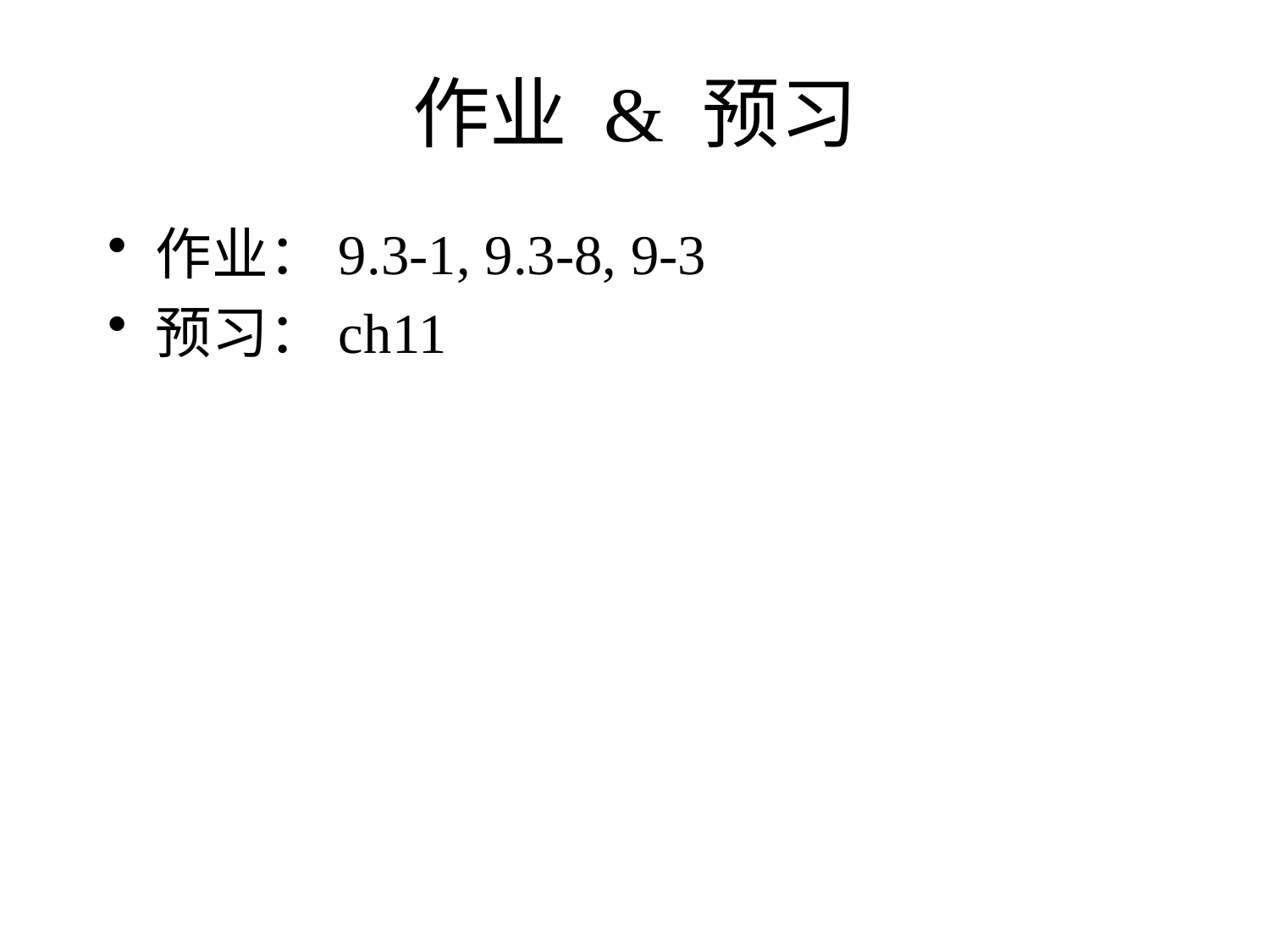

# 作业 & 预习
作业：9.3-1, 9.3-8, 9-3
预习：ch11
92